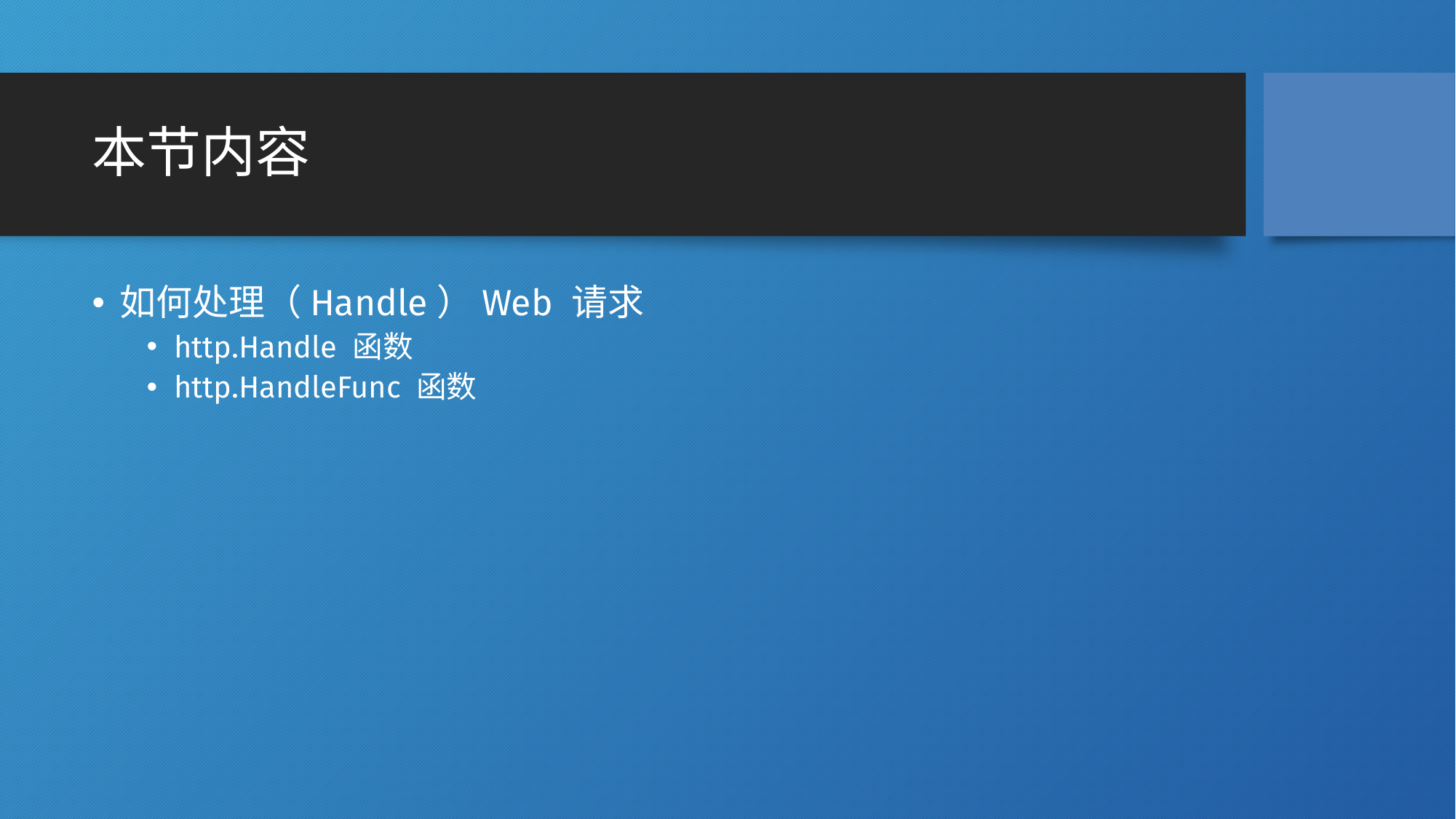

# 本节内容
如何处理（Handle）Web 请求
http.Handle 函数
http.HandleFunc 函数